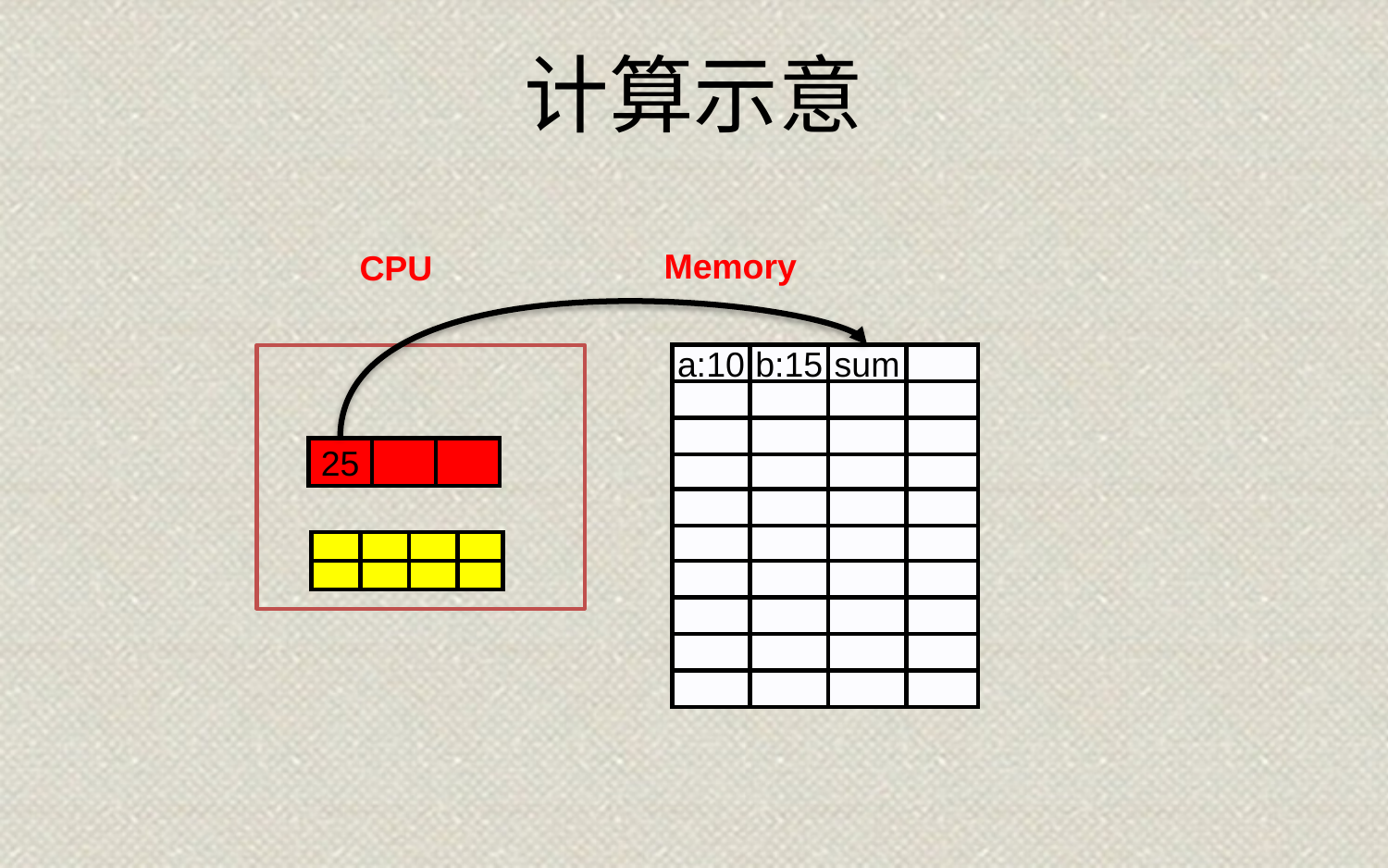

# 计算示意
Memory
CPU

a:10
b:15
sum

25